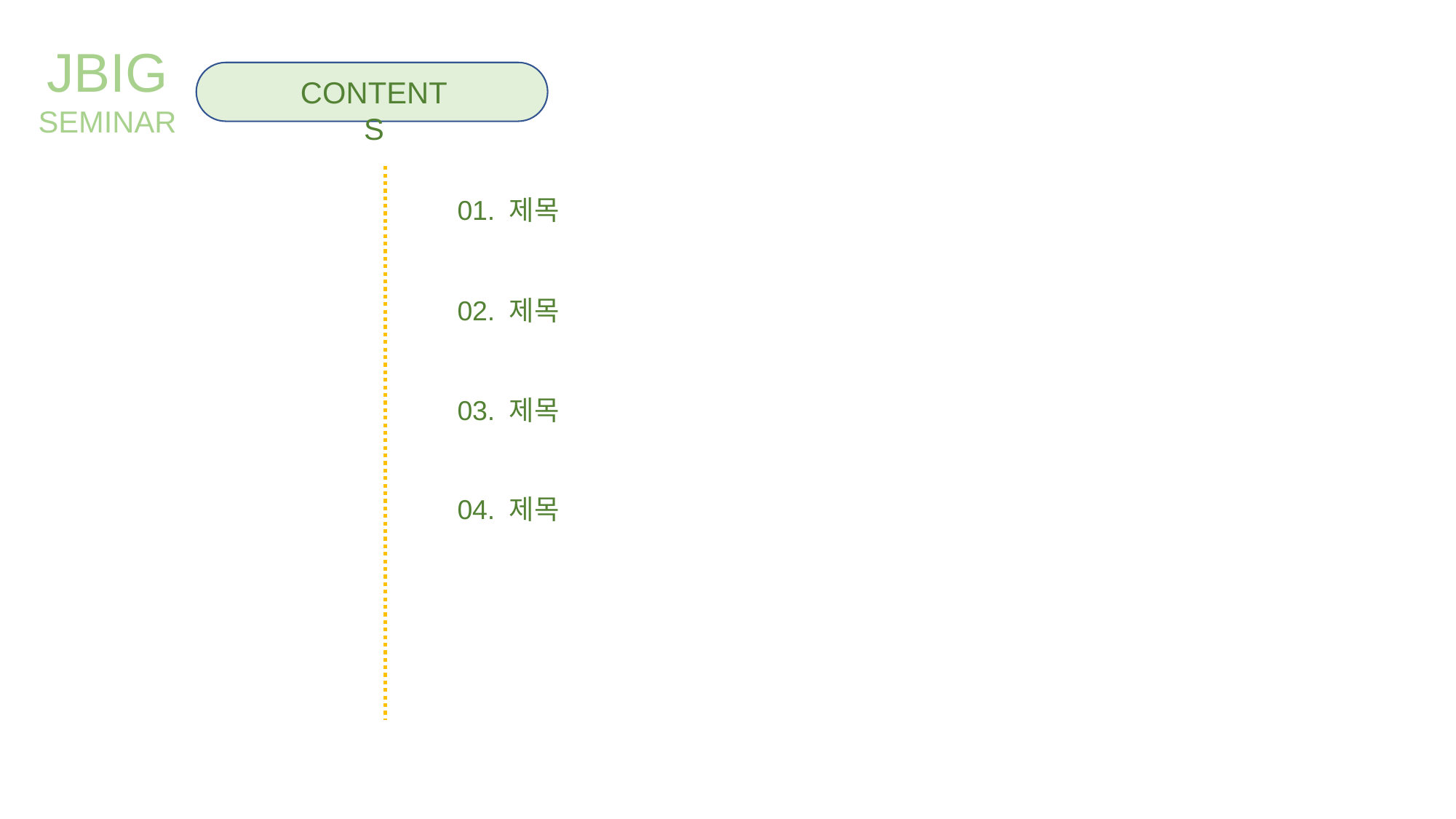

JBIG

CONTENTS
SEMINAR
01. 제목
02. 제목
03. 제목
04. 제목